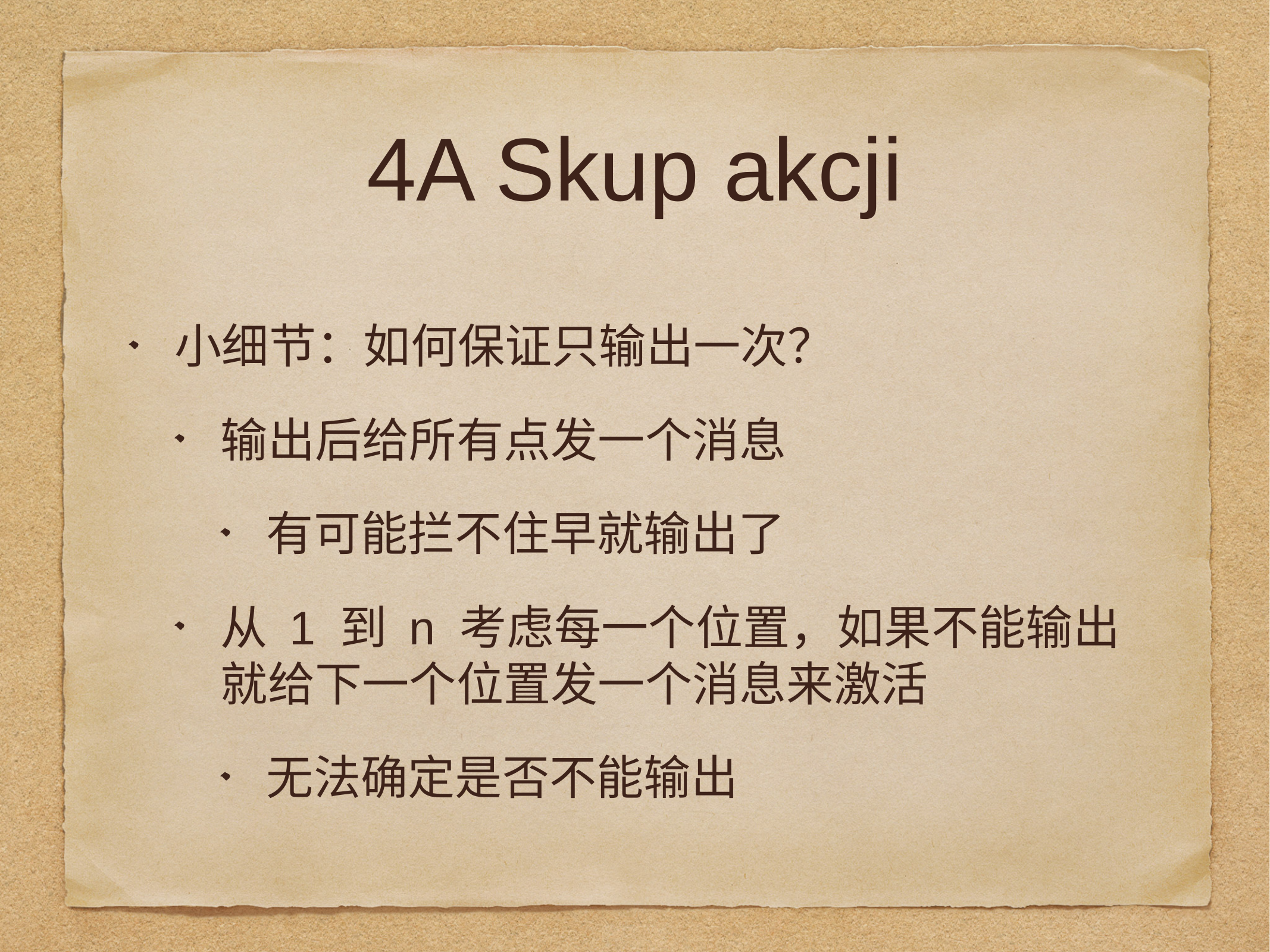

# 4A Skup akcji
小细节：如何保证只输出一次？
输出后给所有点发一个消息
有可能拦不住早就输出了
从 1 到 n 考虑每一个位置，如果不能输出就给下一个位置发一个消息来激活
无法确定是否不能输出